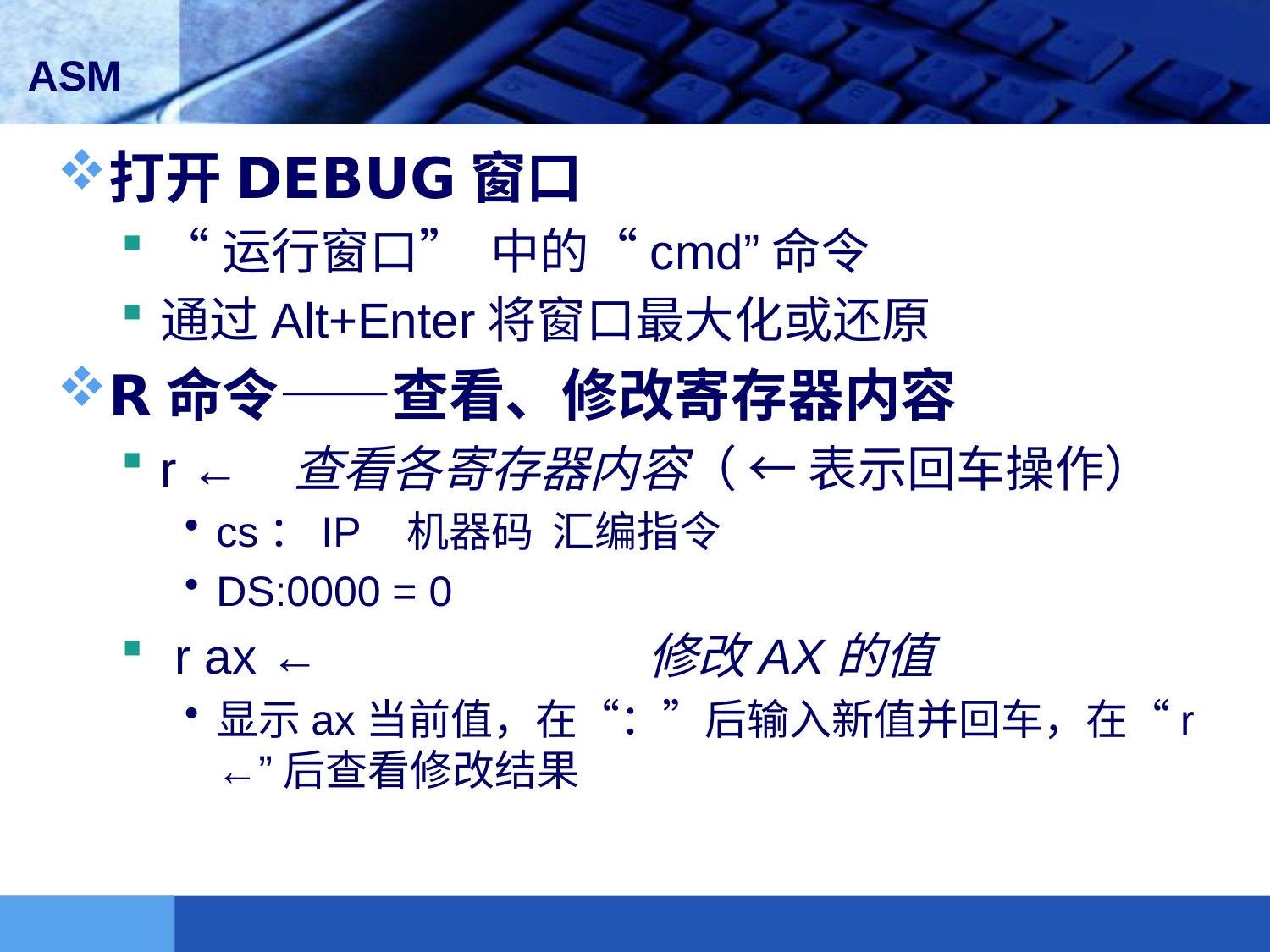

#
打开DEBUG窗口
“运行窗口”  中的“cmd”命令
通过Alt+Enter将窗口最大化或还原
R命令——查看、修改寄存器内容
r ←   查看各寄存器内容（ ← 表示回车操作）
cs：IP   机器码  汇编指令
DS:0000 = 0
 r ax ←                       修改AX的值
显示ax当前值，在“：”后输入新值并回车，在“r ←”后查看修改结果